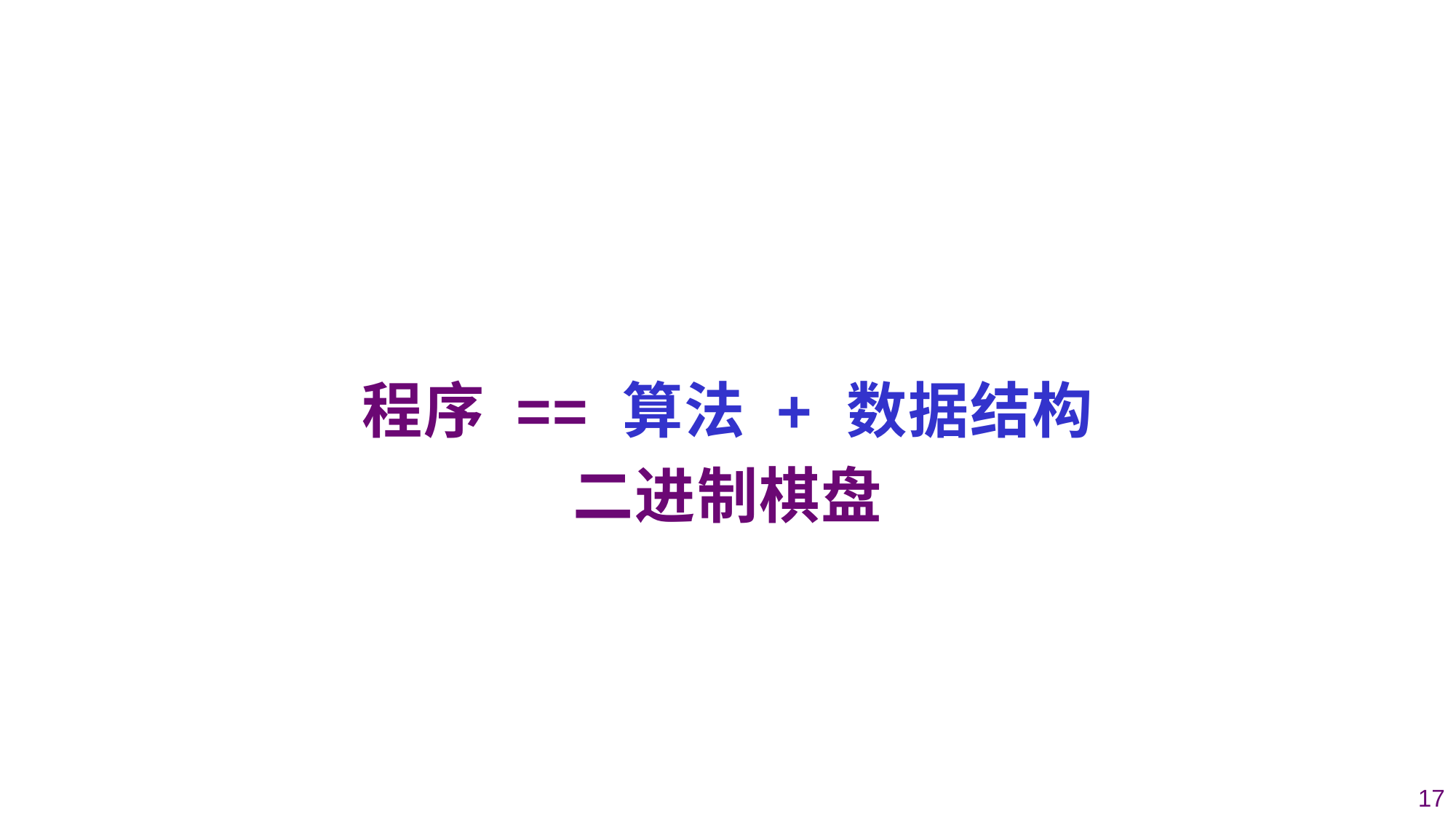

程序 == 算法 + 数据结构
二进制棋盘
17